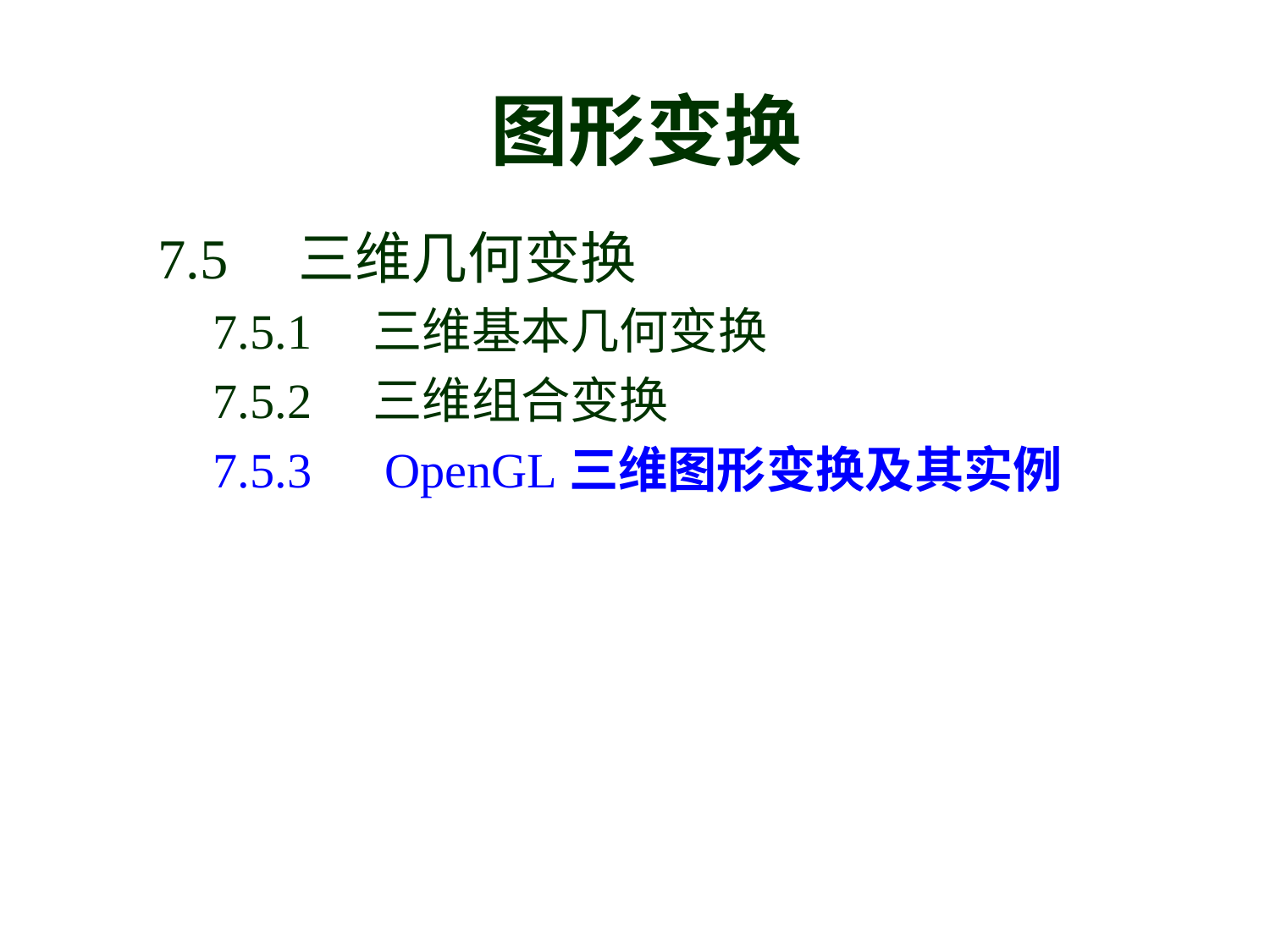

# 图形变换
7.5　三维几何变换
7.5.1　三维基本几何变换
7.5.2　三维组合变换
7.5.3　OpenGL三维图形变换及其实例